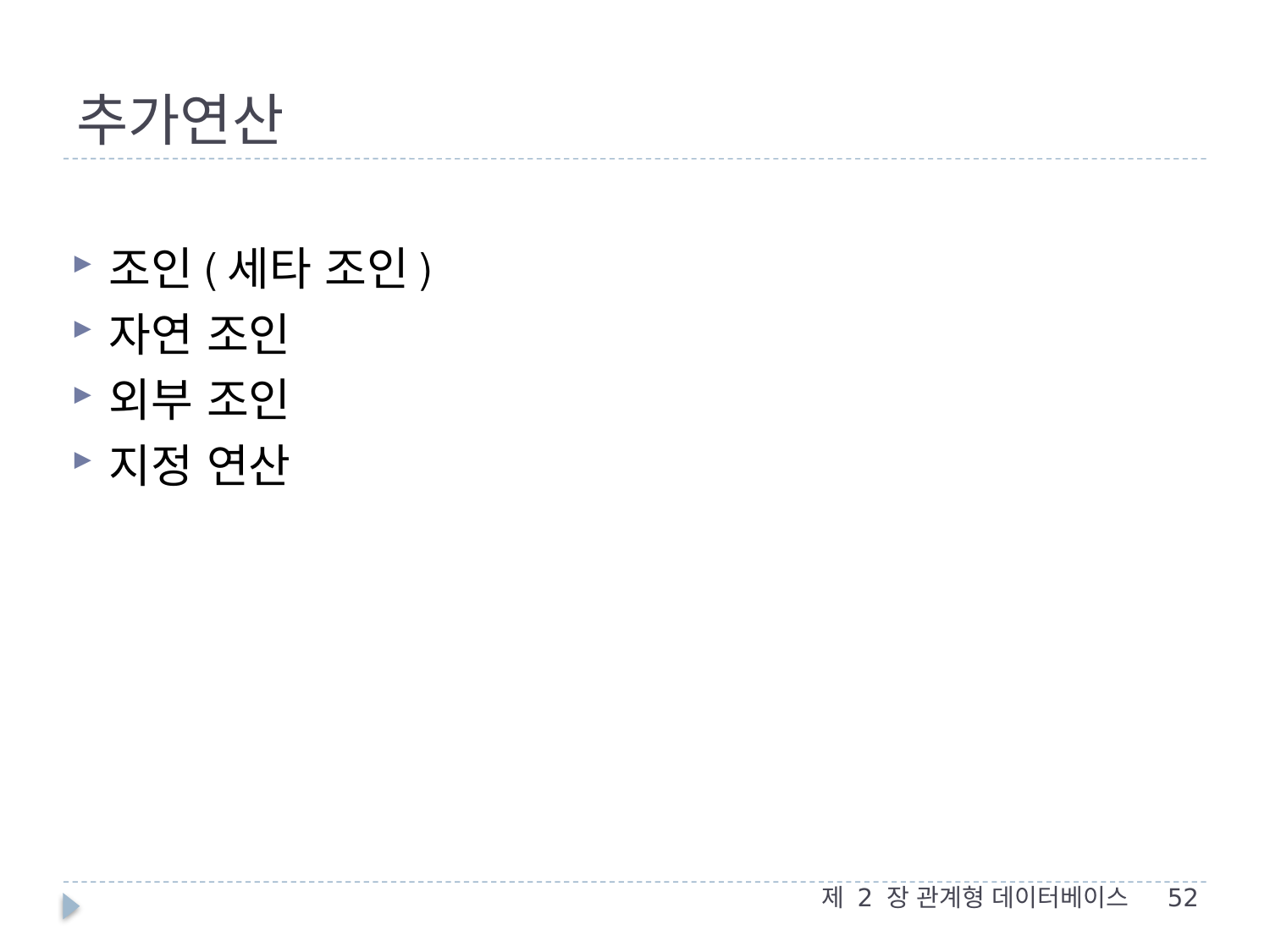

# 추가연산
조인(세타 조인)
자연 조인
외부 조인
지정 연산
제 2 장 관계형 데이터베이스
52